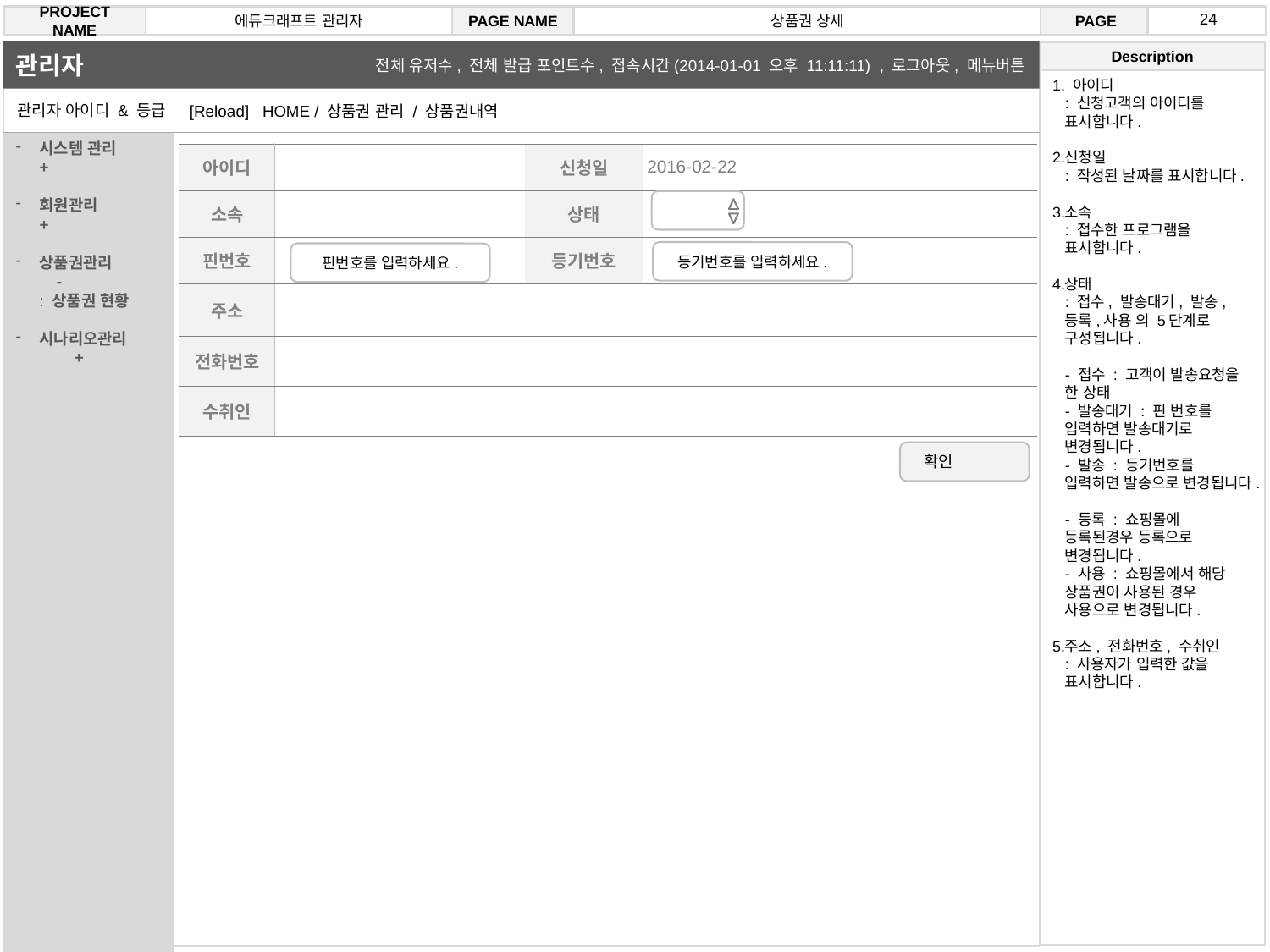

24
PROJECT NAME
에듀크래프트 관리자
PAGE NAME
상품권 상세
 PAGE

관리자
Description
전체 유저수, 전체 발급 포인트수, 접속시간(2014-01-01 오후 11:11:11)  , 로그아웃, 메뉴버튼
 아이디
: 신청고객의 아이디를 표시합니다.

신청일
: 작성된 날짜를 표시합니다.

소속
: 접수한 프로그램을 표시합니다.

상태
: 접수, 발송대기, 발송, 등록,사용 의 5단계로 구성됩니다.
- 접수 : 고객이 발송요청을 한 상태
- 발송대기 : 핀 번호를 입력하면 발송대기로 변경됩니다.
- 발송 : 등기번호를 입력하면 발송으로 변경됩니다.
- 등록 : 쇼핑몰에 등록된경우 등록으로 변경됩니다.
- 사용 : 쇼핑몰에서 해당 상품권이 사용된 경우 사용으로 변경됩니다.

주소, 전화번호, 수취인
: 사용자가 입력한 값을 표시합니다.
관리자 아이디 & 등급
[Reload]   HOME / 상품권 관리 / 상품권내역
시스템 관리          +

회원관리               +
상품권관리               -
: 상품권 현황
시나리오관리               +
| 아이디 |  | 신청일 | 2016-02-22 |
| --- | --- | --- | --- |
| 소속 |  | 상태 |  |
| 핀번호 |  | 등기번호 |  |
| 주소 |  |  |  |
| 전화번호 |  |  |  |
| 수취인 |  |  |  |

등기번호를 입력하세요.
핀번호를 입력하세요.

확인